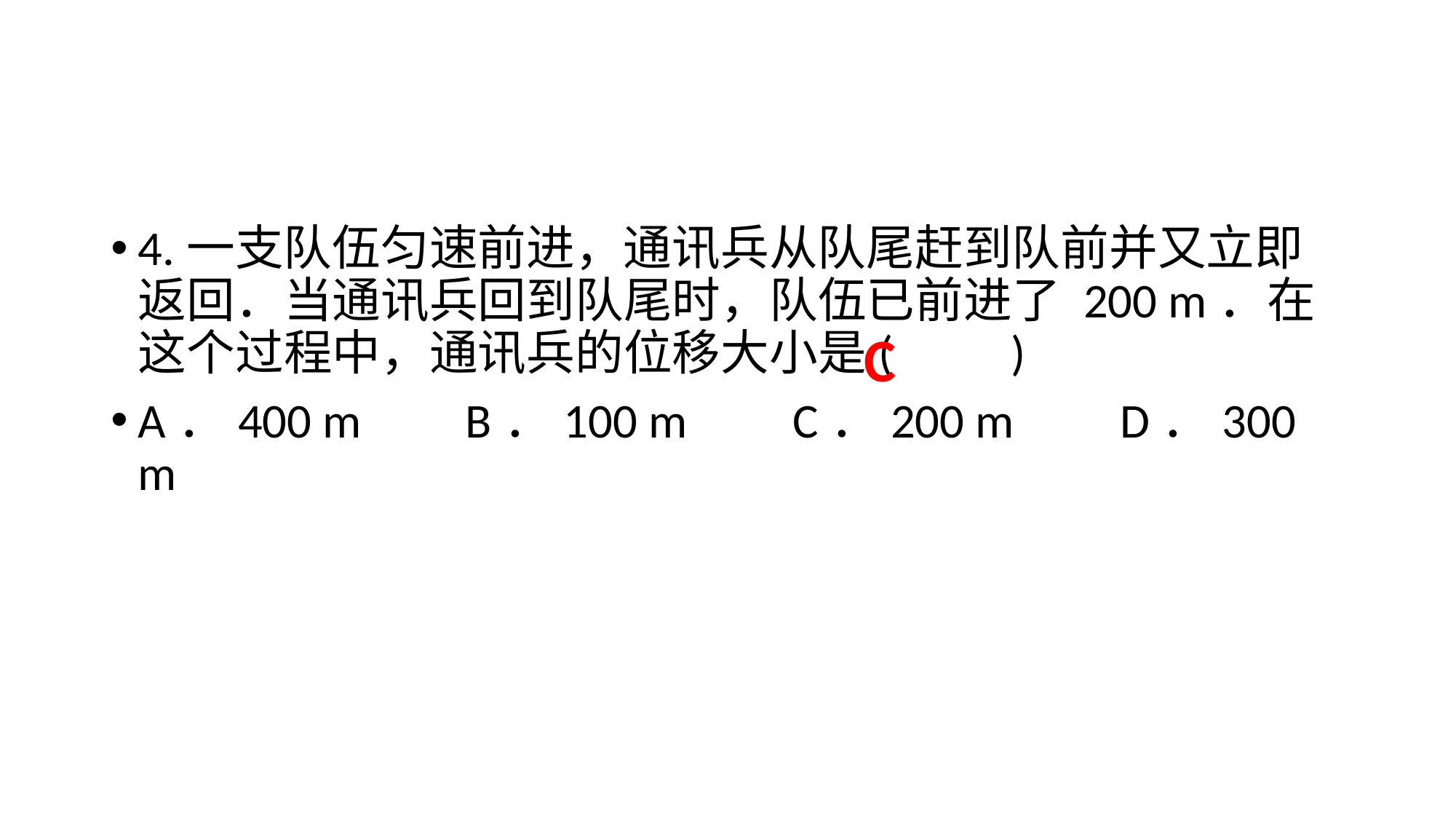

#
4.一支队伍匀速前进，通讯兵从队尾赶到队前并又立即返回．当通讯兵回到队尾时，队伍已前进了 200 m．在这个过程中，通讯兵的位移大小是(		)
A．400 m	B．100 m	C．200 m	D．300 m
C